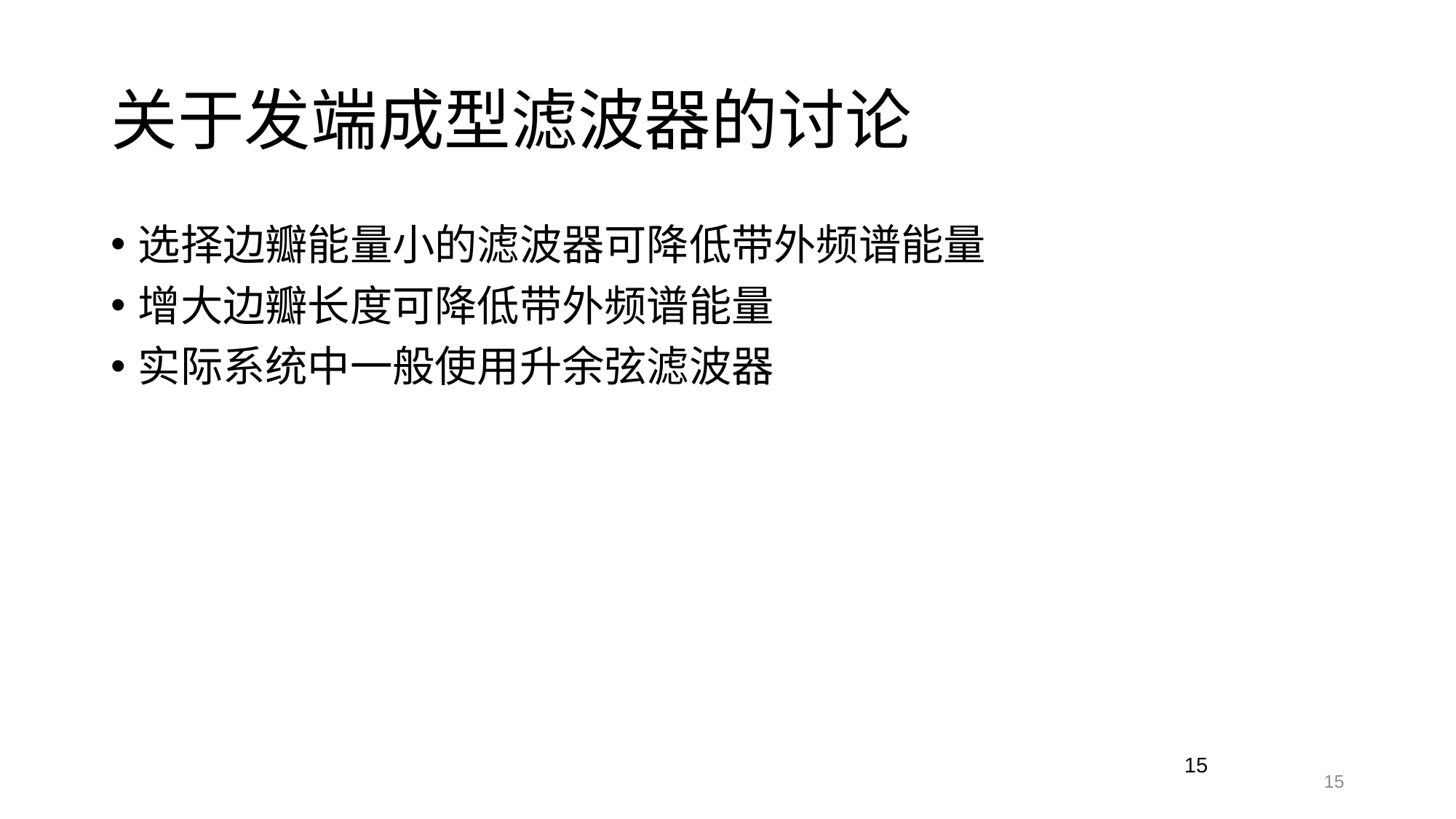

关于发端成型滤波器的讨论
选择边瓣能量小的滤波器可降低带外频谱能量
增大边瓣长度可降低带外频谱能量
实际系统中一般使用升余弦滤波器

15
15